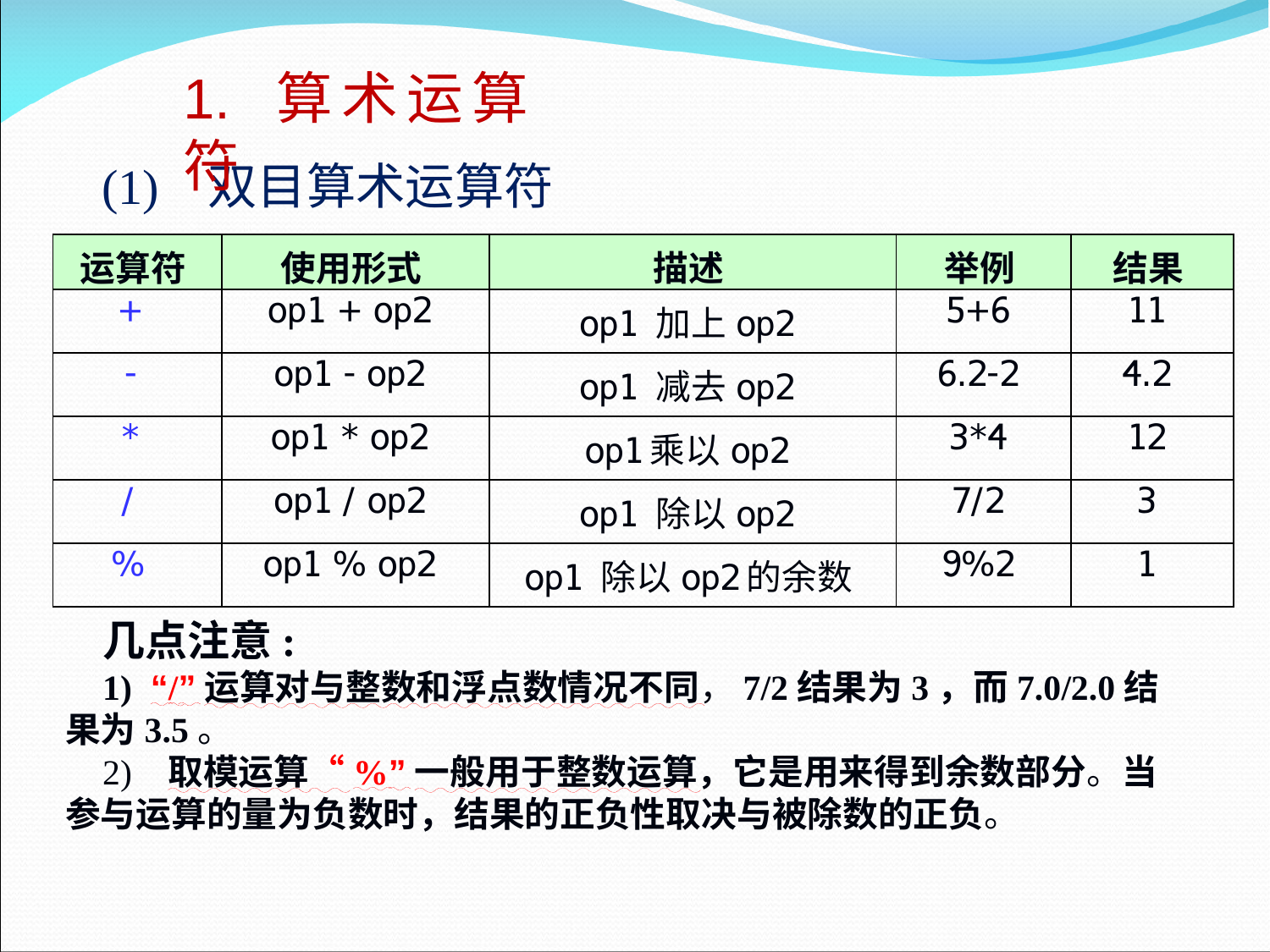

1. 算术运算符
(1)   双目算术运算符
| 运算符 | 使用形式 | 描述 | 举例 | 结果 |
| --- | --- | --- | --- | --- |
| + | op1 + op2 | op1 加上op2 | 5+6 | 11 |
| - | op1 - op2 | op1 减去op2 | 6.2-2 | 4.2 |
| \* | op1 \* op2 | op1乘以op2 | 3\*4 | 12 |
| / | op1 / op2 | op1 除以op2 | 7/2 | 3 |
| % | op1 % op2 | op1 除以op2的余数 | 9%2 | 1 |
几点注意:
1)  “/”运算对与整数和浮点数情况不同，7/2结果为3，而7.0/2.0结果为3.5。
2)   取模运算“%”一般用于整数运算，它是用来得到余数部分。当参与运算的量为负数时，结果的正负性取决与被除数的正负。